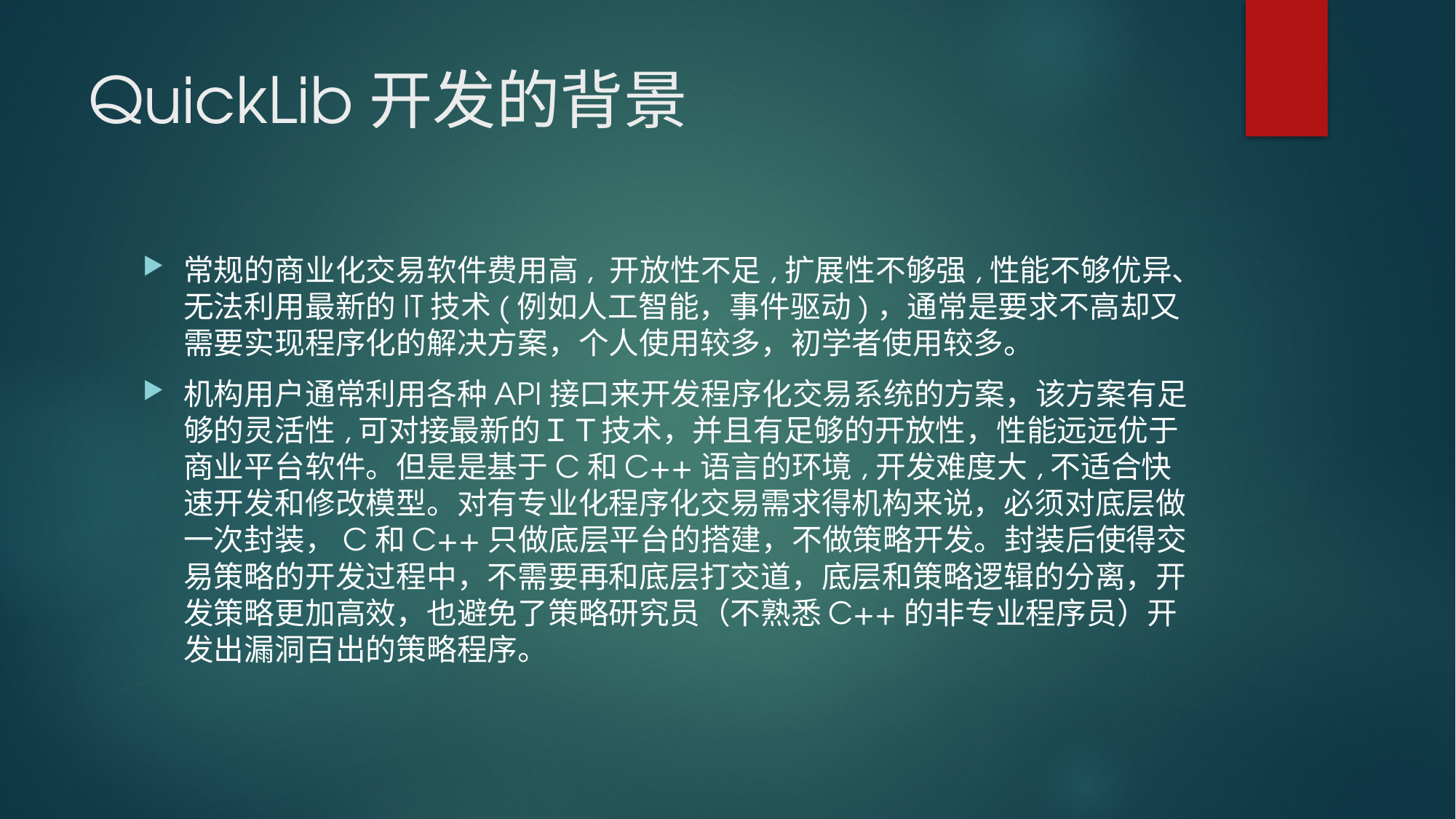

# QuickLib开发的背景
常规的商业化交易软件费用高, 开放性不足,扩展性不够强,性能不够优异、无法利用最新的IT技术(例如人工智能，事件驱动)，通常是要求不高却又需要实现程序化的解决方案，个人使用较多，初学者使用较多。
机构用户通常利用各种API接口来开发程序化交易系统的方案，该方案有足够的灵活性,可对接最新的ＩＴ技术，并且有足够的开放性，性能远远优于商业平台软件。但是是基于C和C++语言的环境,开发难度大,不适合快速开发和修改模型。对有专业化程序化交易需求得机构来说，必须对底层做一次封装，C和C++只做底层平台的搭建，不做策略开发。封装后使得交易策略的开发过程中，不需要再和底层打交道，底层和策略逻辑的分离，开发策略更加高效，也避免了策略研究员（不熟悉C++的非专业程序员）开发出漏洞百出的策略程序。